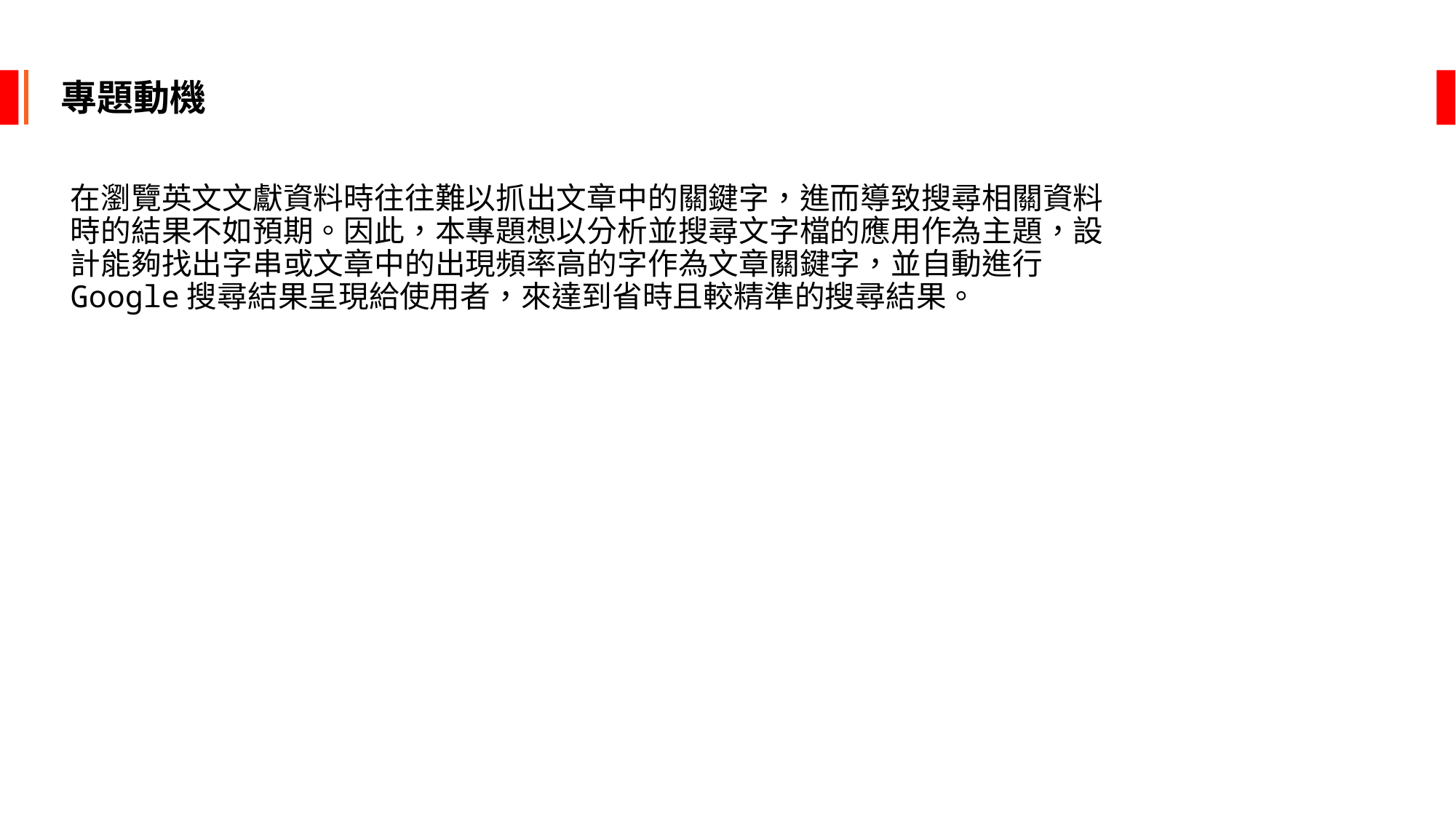

專題動機

在瀏覽英文文獻資料時往往難以抓出文章中的關鍵字，進而導致搜尋相關資料時的結果不如預期。因此，本專題想以分析並搜尋文字檔的應用作為主題，設計能夠找出字串或文章中的出現頻率高的字作為文章關鍵字，並自動進行Google搜尋結果呈現給使用者，來達到省時且較精準的搜尋結果。